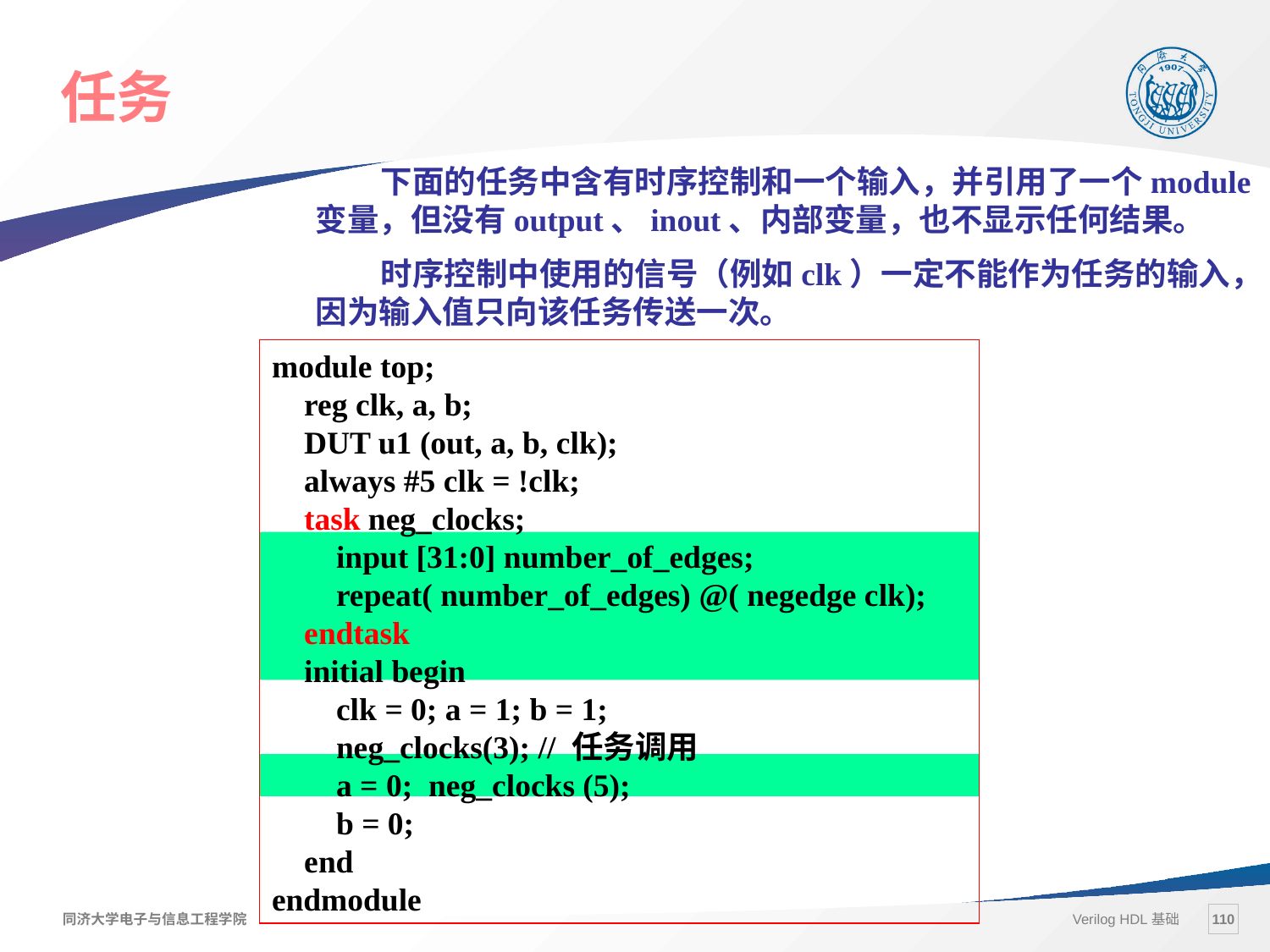

# 任务
        下面的任务中含有时序控制和一个输入，并引用了一个module变量，但没有output、inout、内部变量，也不显示任何结果。
        时序控制中使用的信号（例如clk）一定不能作为任务的输入，因为输入值只向该任务传送一次。
module top;
    reg clk, a, b;
    DUT u1 (out, a, b, clk);
    always #5 clk = !clk;
    task neg_clocks;
        input [31:0] number_of_edges;
        repeat( number_of_edges) @( negedge clk);
    endtask
    initial begin
        clk = 0; a = 1; b = 1;
        neg_clocks(3); // 任务调用
        a = 0;  neg_clocks (5);
        b = 0;
    end
endmodule